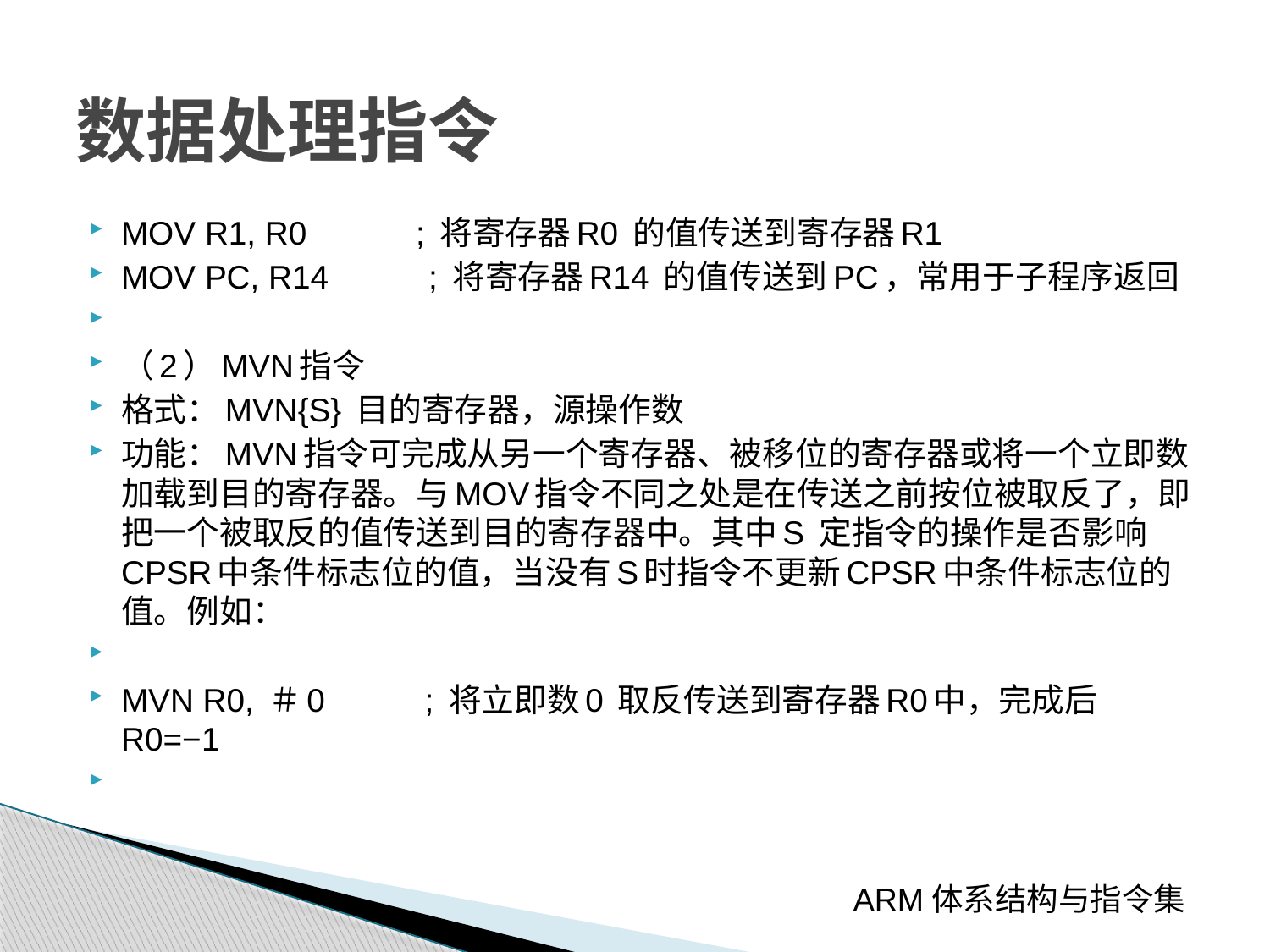

# 数据处理指令
MOV R1, R0            ; 将寄存器R0 的值传送到寄存器R1
MOV PC, R14           ; 将寄存器R14 的值传送到PC，常用于子程序返回

（2）MVN指令
格式：MVN{S} 目的寄存器，源操作数
功能：MVN指令可完成从另一个寄存器、被移位的寄存器或将一个立即数加载到目的寄存器。与MOV指令不同之处是在传送之前按位被取反了，即把一个被取反的值传送到目的寄存器中。其中S 定指令的操作是否影响CPSR中条件标志位的值，当没有S时指令不更新CPSR中条件标志位的值。例如：

MVN R0, ＃0           ; 将立即数0 取反传送到寄存器R0中，完成后R0=−1

            ARM体系结构与指令集